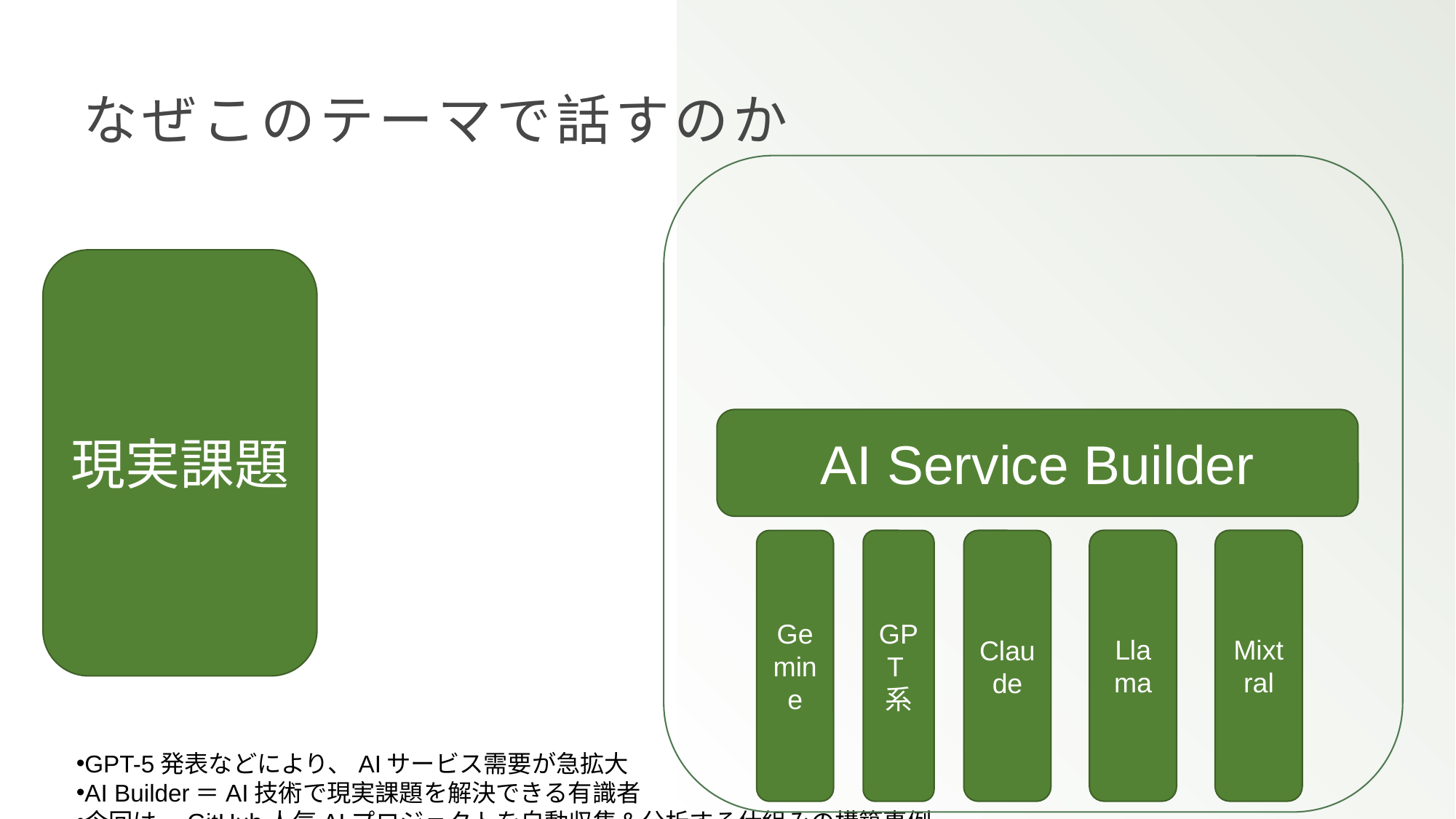

なぜこのテーマで話すのか

現実課題
AI Service Builder
Llama
Mixtral
Gemine
GPT系
Claude
GPT-5発表などにより、AIサービス需要が急拡大
AI Builder＝AI技術で現実課題を解決できる有識者
今回は、GitHub人気AIプロジェクトを自動収集＆分析する仕組みの構築事例を共有
聴衆のメリット：
AI活用の実践プロセスを理解できる
即活用できる運用のコツを得られる